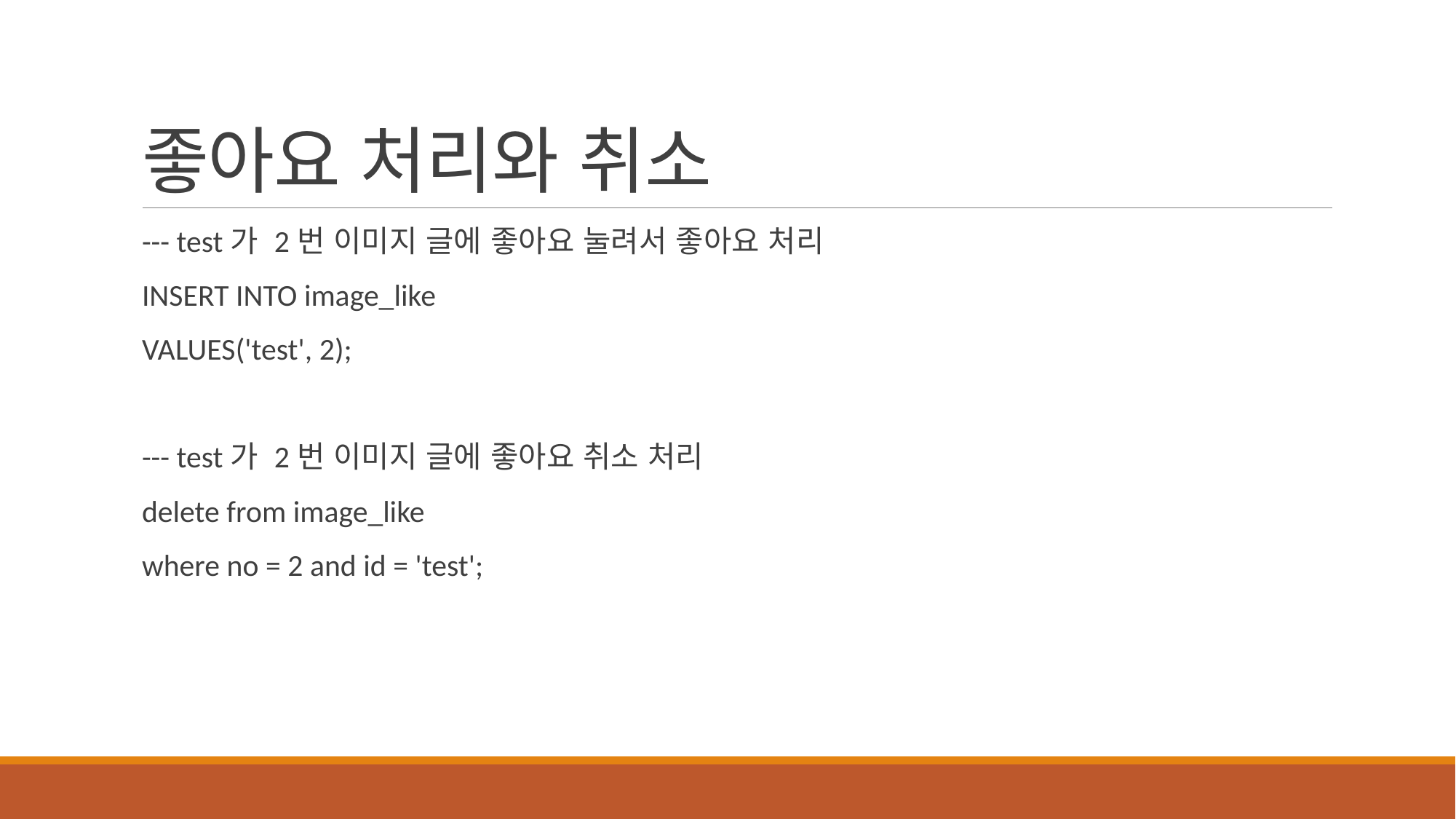

# 좋아요 처리와 취소
--- test가 2번 이미지 글에 좋아요 눌려서 좋아요 처리
INSERT INTO image_like
VALUES('test', 2);

--- test가 2번 이미지 글에 좋아요 취소 처리
delete from image_like
where no = 2 and id = 'test';